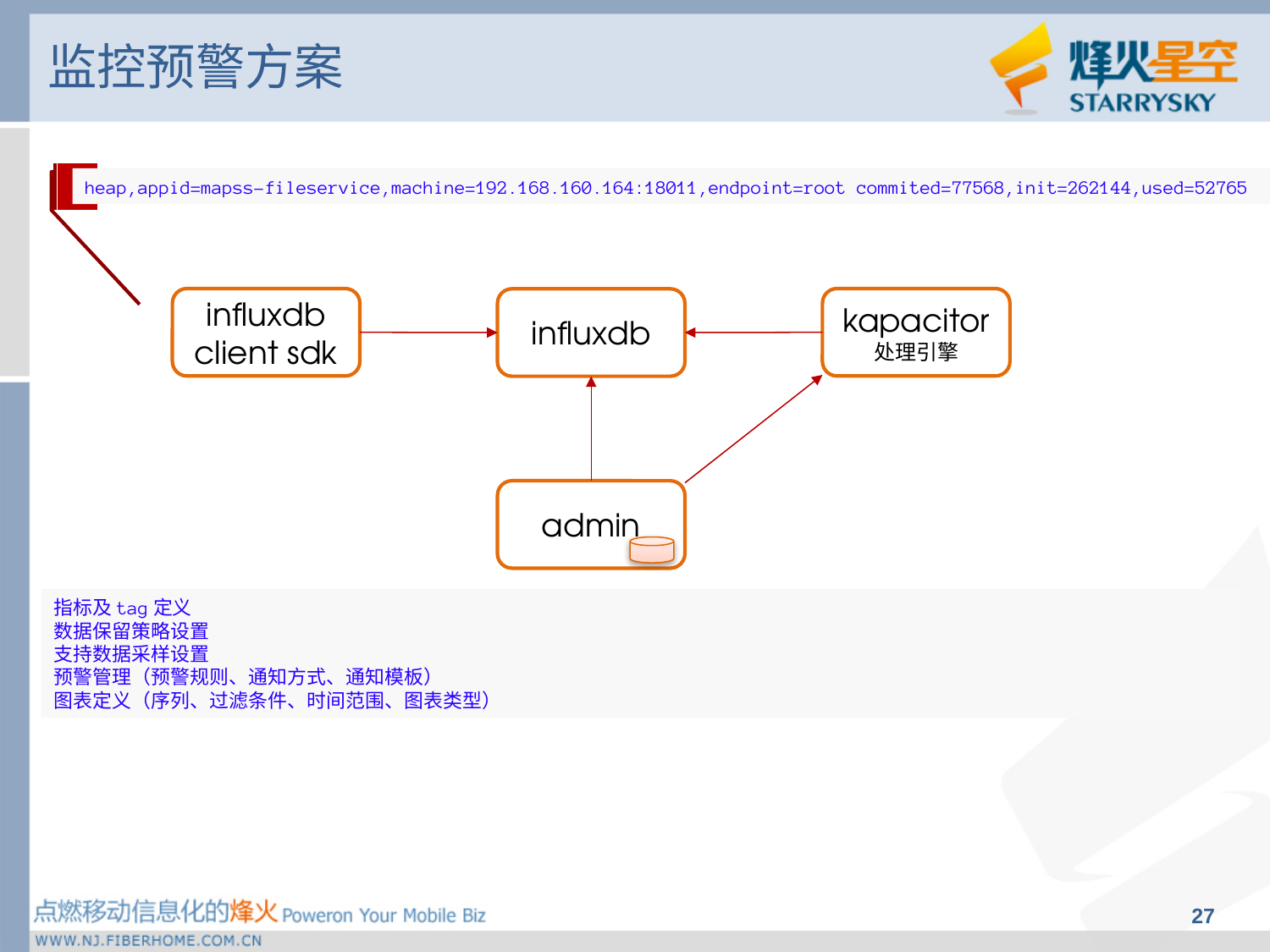

# 监控预警方案

heap,appid=mapss-fileservice,machine=192.168.160.164:18011,endpoint=root commited=77568,init=262144,used=52765
influxdb
client sdk
kapacitor
处理引擎
influxdb
admin

指标及tag定义
数据保留策略设置
支持数据采样设置
预警管理（预警规则、通知方式、通知模板）
图表定义（序列、过滤条件、时间范围、图表类型）